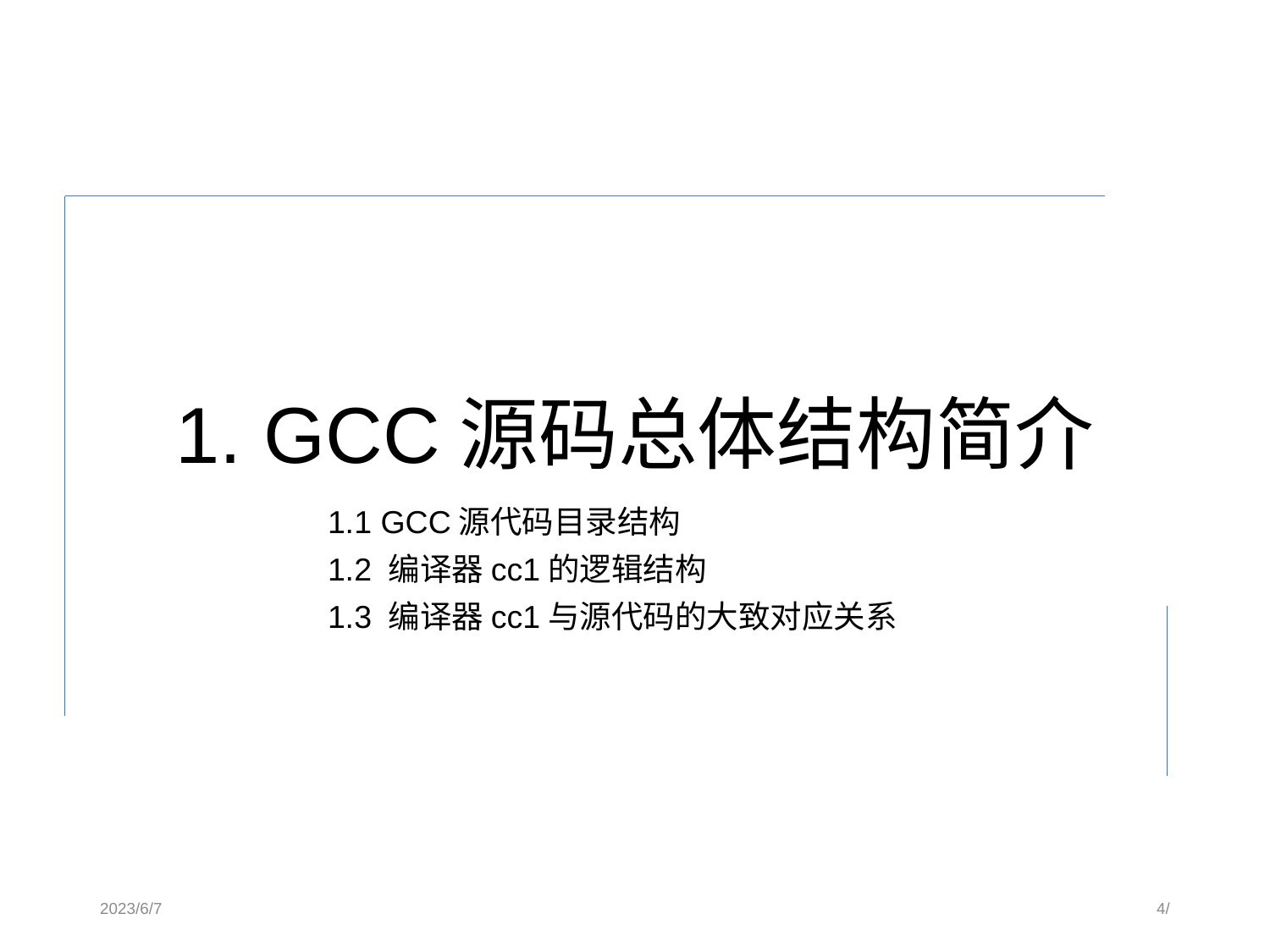

# 1. GCC源码总体结构简介
1.1 GCC源代码目录结构
1.2 编译器cc1的逻辑结构
1.3 编译器cc1与源代码的大致对应关系
2023/6/7
4